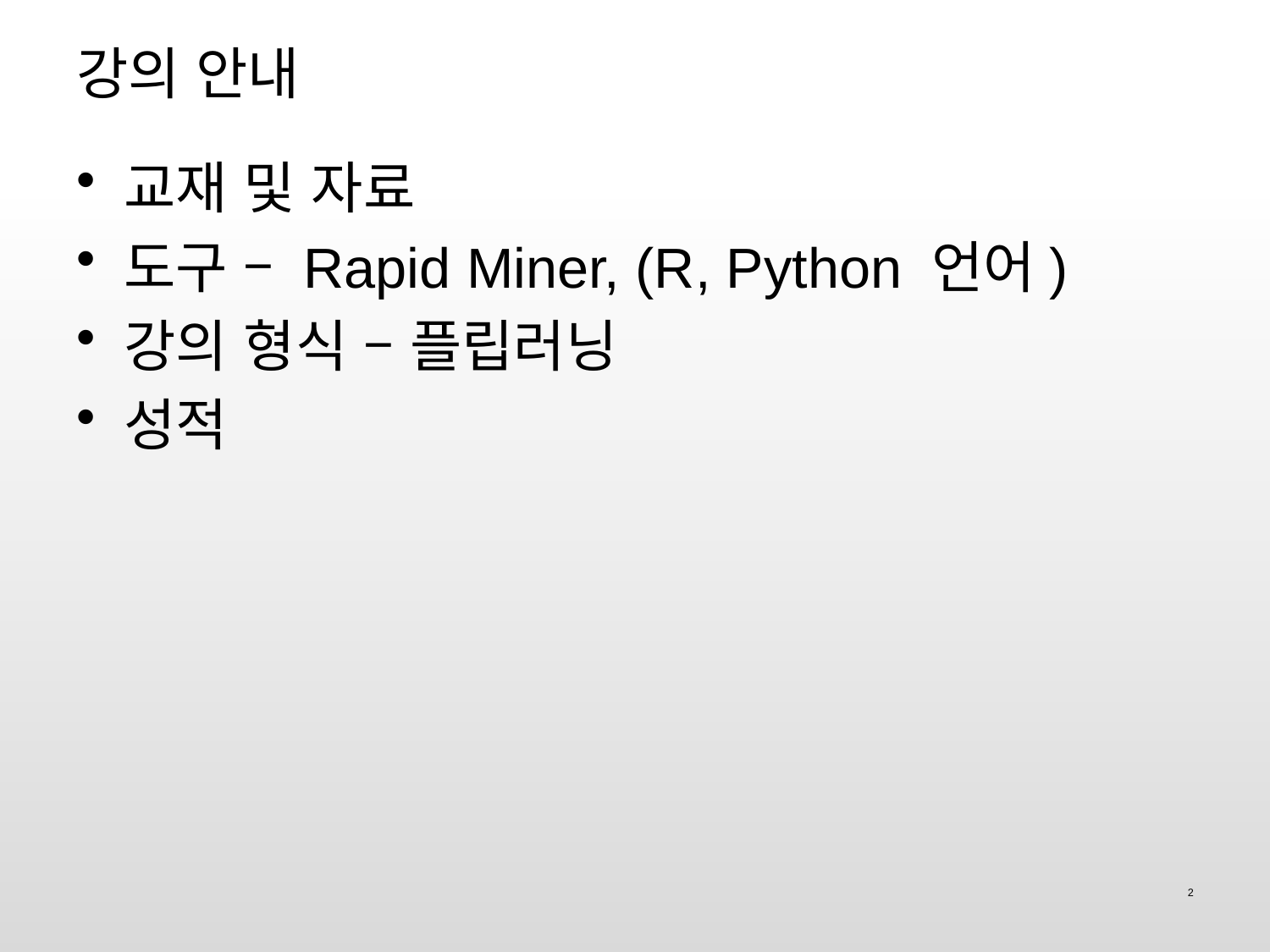

# 강의 안내
교재 및 자료
도구 – Rapid Miner, (R, Python 언어)
강의 형식 – 플립러닝
성적
2